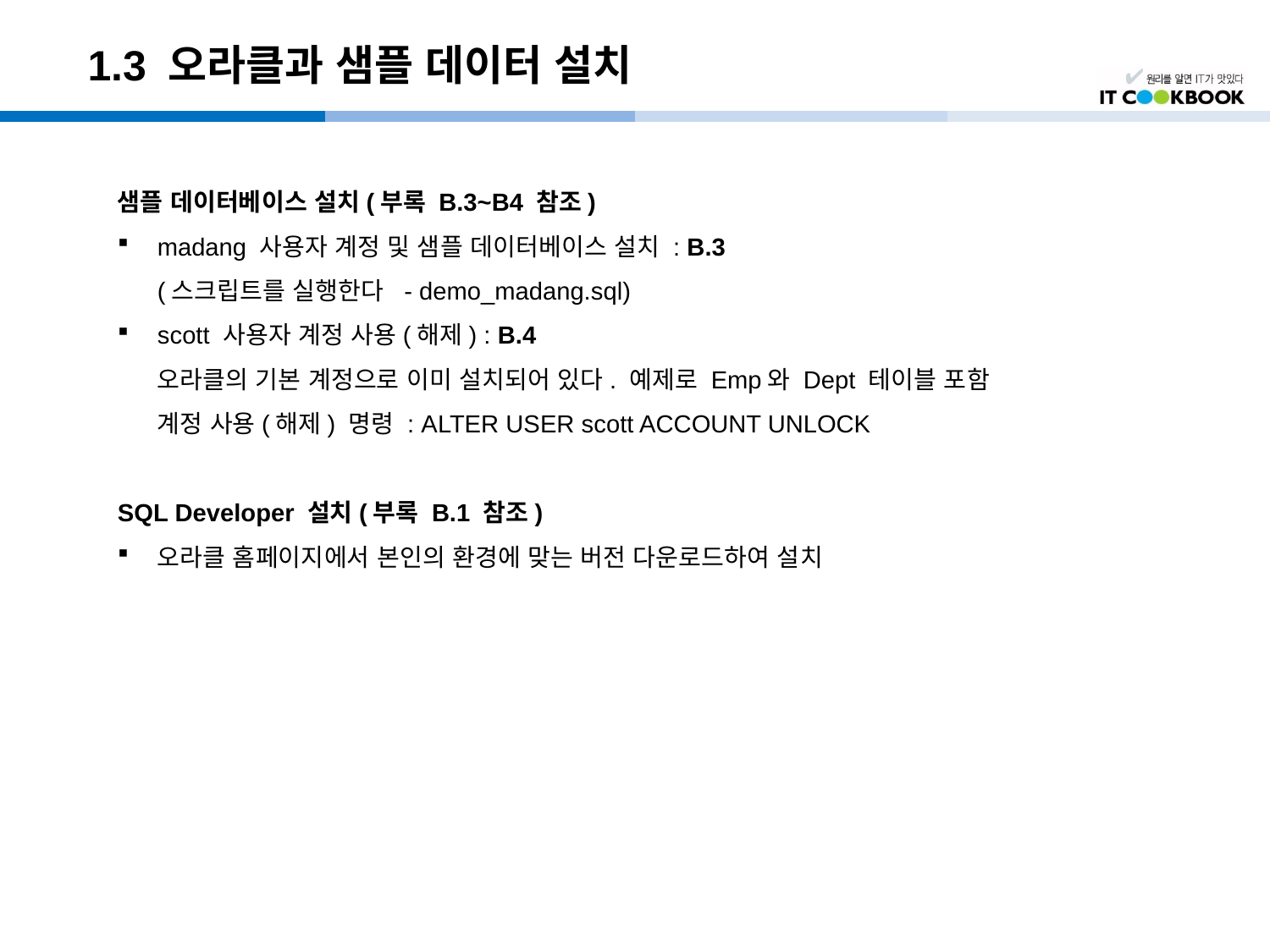

# 1.3 오라클과 샘플 데이터 설치

샘플 데이터베이스 설치(부록 B.3~B4 참조)
madang 사용자 계정 및 샘플 데이터베이스 설치 : B.3
(스크립트를 실행한다  - demo_madang.sql)
scott 사용자 계정 사용(해제) : B.4
오라클의 기본 계정으로 이미 설치되어 있다. 예제로 Emp와 Dept 테이블 포함
계정 사용(해제) 명령 : ALTER USER scott ACCOUNT UNLOCK

SQL Developer 설치(부록 B.1 참조)
오라클 홈페이지에서 본인의 환경에 맞는 버전 다운로드하여 설치